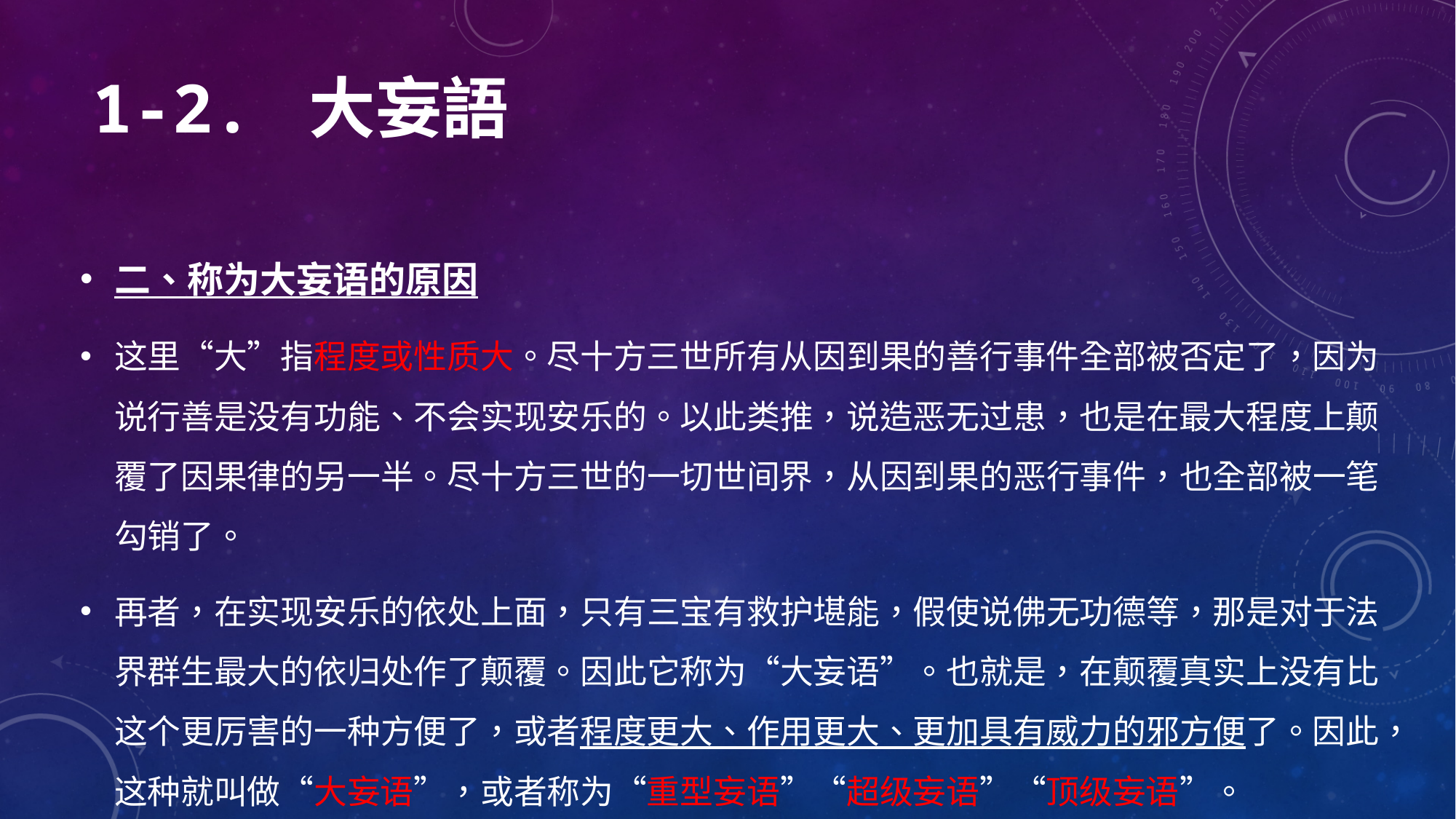

# 1-2. 大妄語
二、称为大妄语的原因
这里“大”指程度或性质大。尽十方三世所有从因到果的善行事件全部被否定了，因为说行善是没有功能、不会实现安乐的。以此类推，说造恶无过患，也是在最大程度上颠覆了因果律的另一半。尽十方三世的一切世间界，从因到果的恶行事件，也全部被一笔勾销了。
再者，在实现安乐的依处上面，只有三宝有救护堪能，假使说佛无功德等，那是对于法界群生最大的依归处作了颠覆。因此它称为“大妄语”。也就是，在颠覆真实上没有比这个更厉害的一种方便了，或者程度更大、作用更大、更加具有威力的邪方便了。因此，这种就叫做“大妄语”，或者称为“重型妄语”“超级妄语”“顶级妄语”。